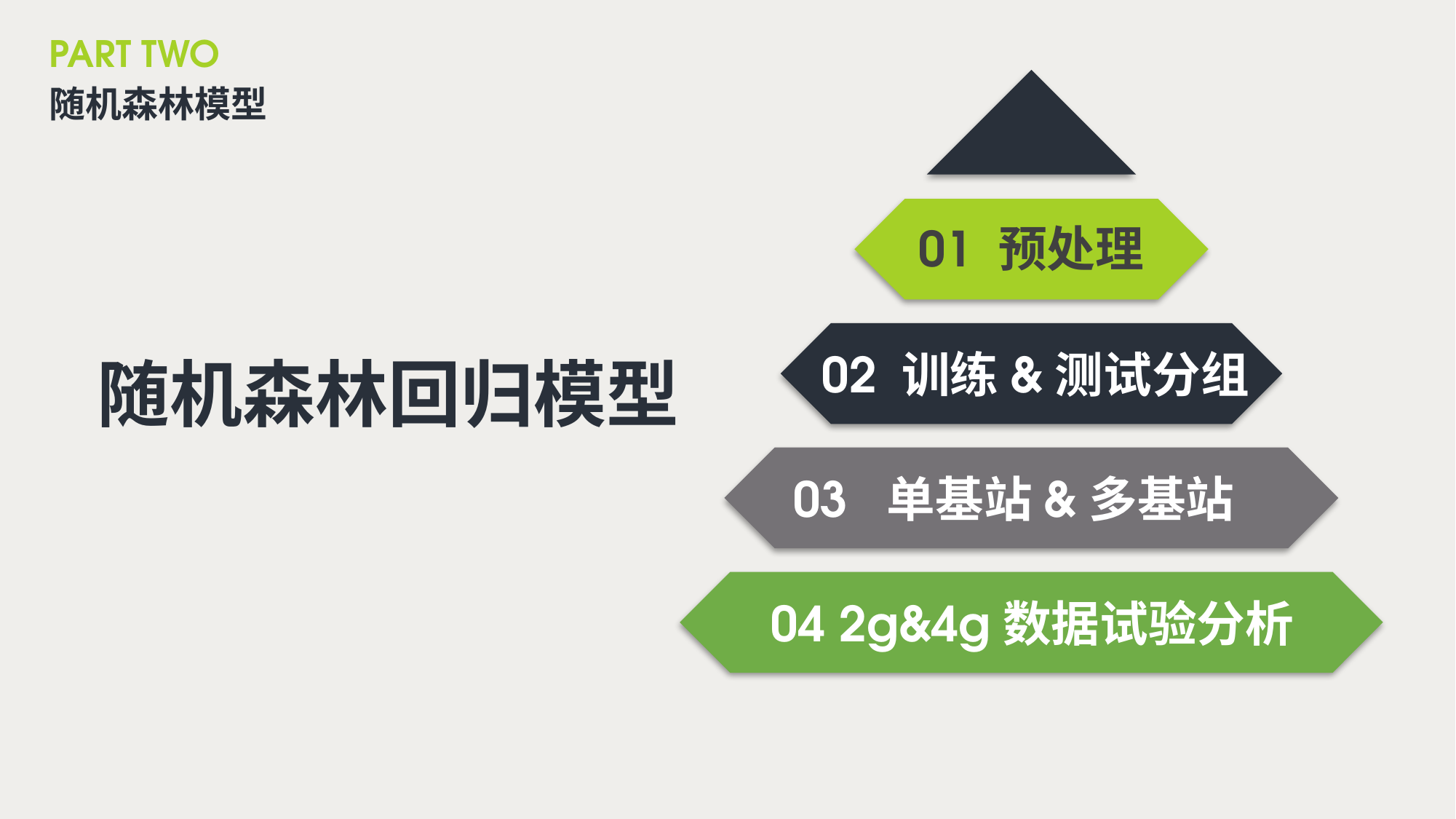

PART TWO

随机森林模型

01 预处理
随机森林回归模型

02 训练&测试分组

03  单基站&多基站

04 2g&4g数据试验分析